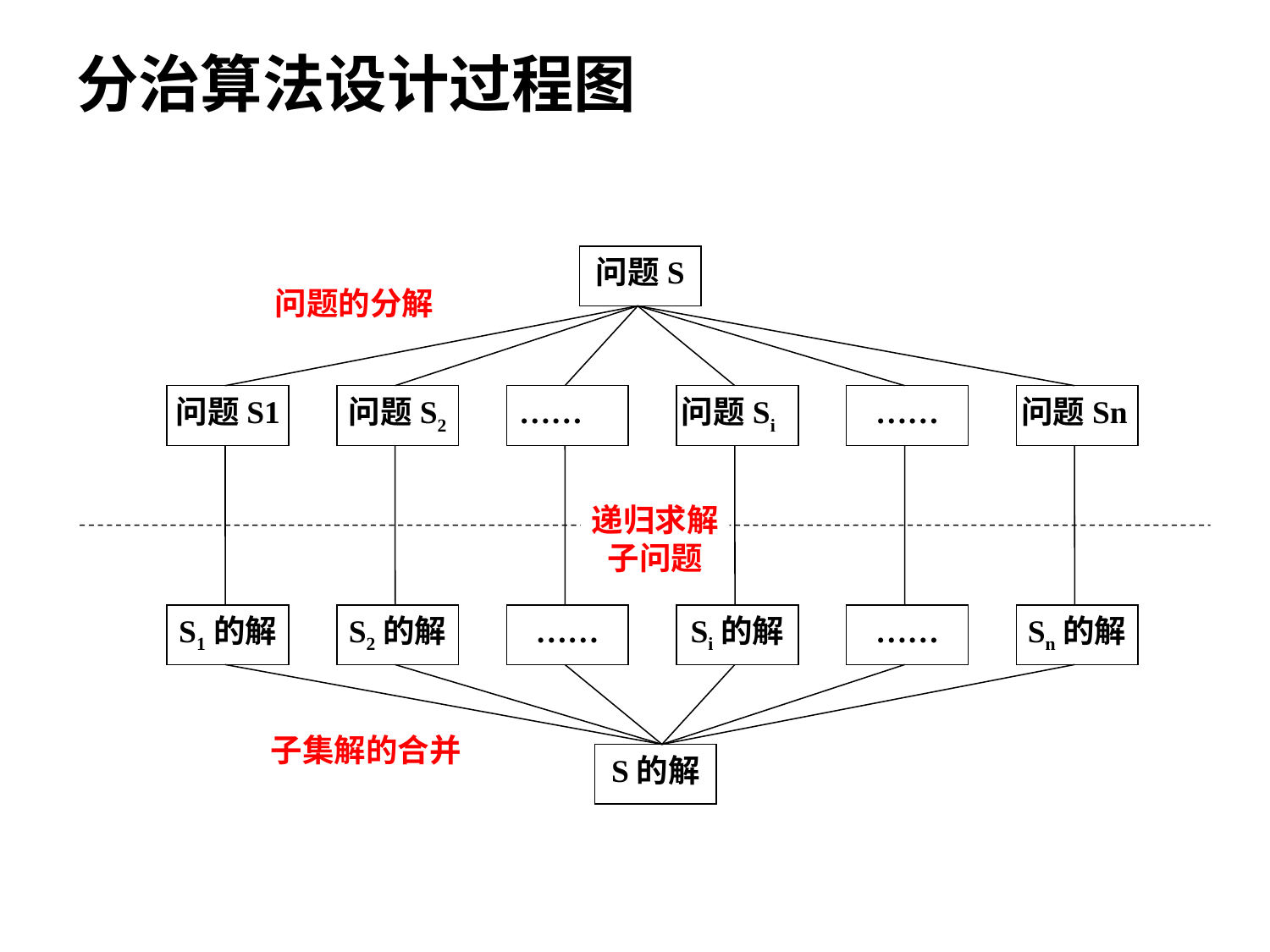

# 分治算法设计过程图

问题S
问题的分解

问题S1
问题S2
……
问题Si
……
问题Sn

递归求解子问题

S1的解
S2的解
……
Si的解
……
Sn的解

子集解的合并
问题S
问题S
S的解
4